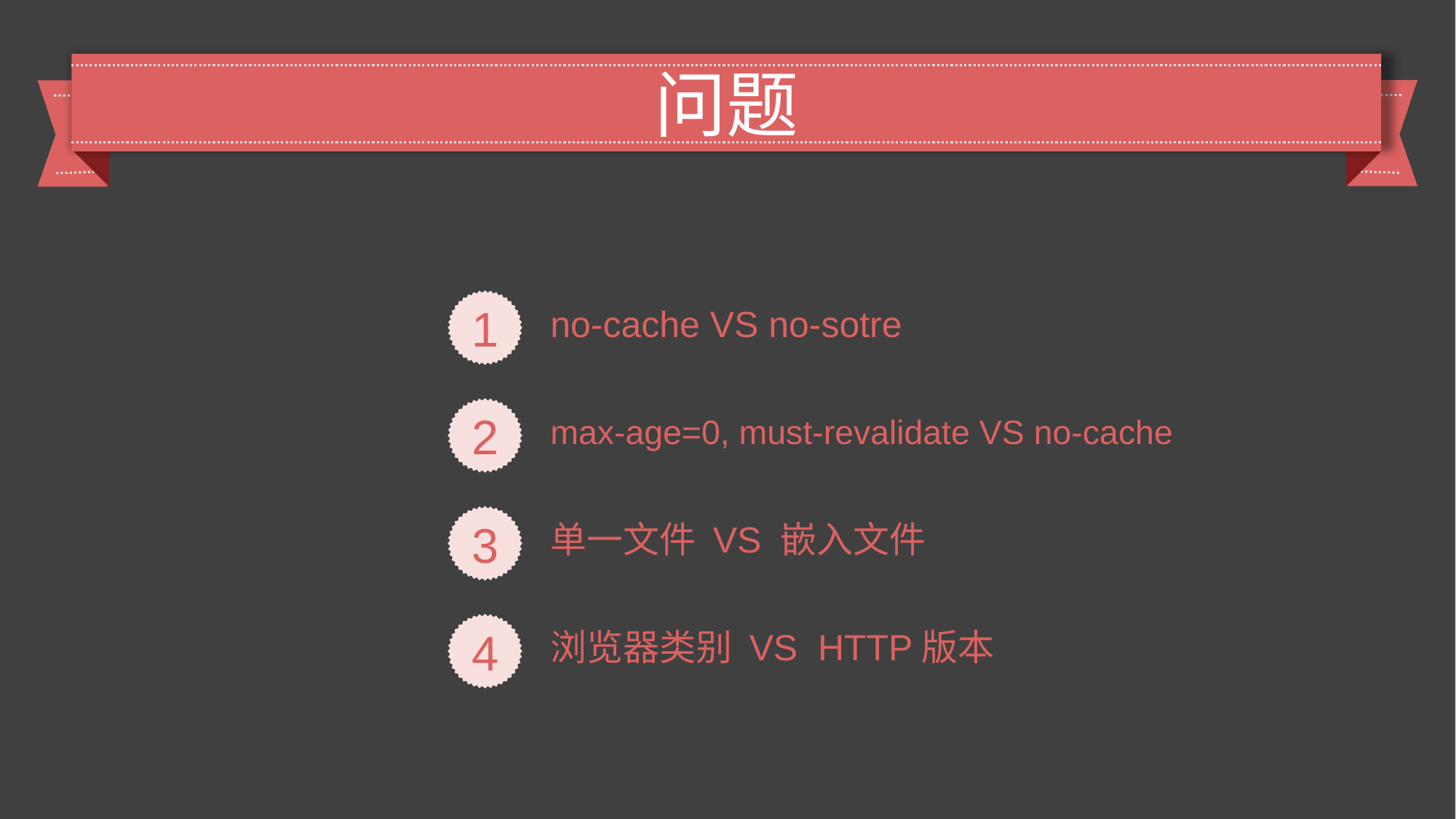

问题

no-cache VS no-sotre
1
max-age=0, must-revalidate VS no-cache
2
单一文件 VS 嵌入文件
3
浏览器类别 VS  HTTP版本
4